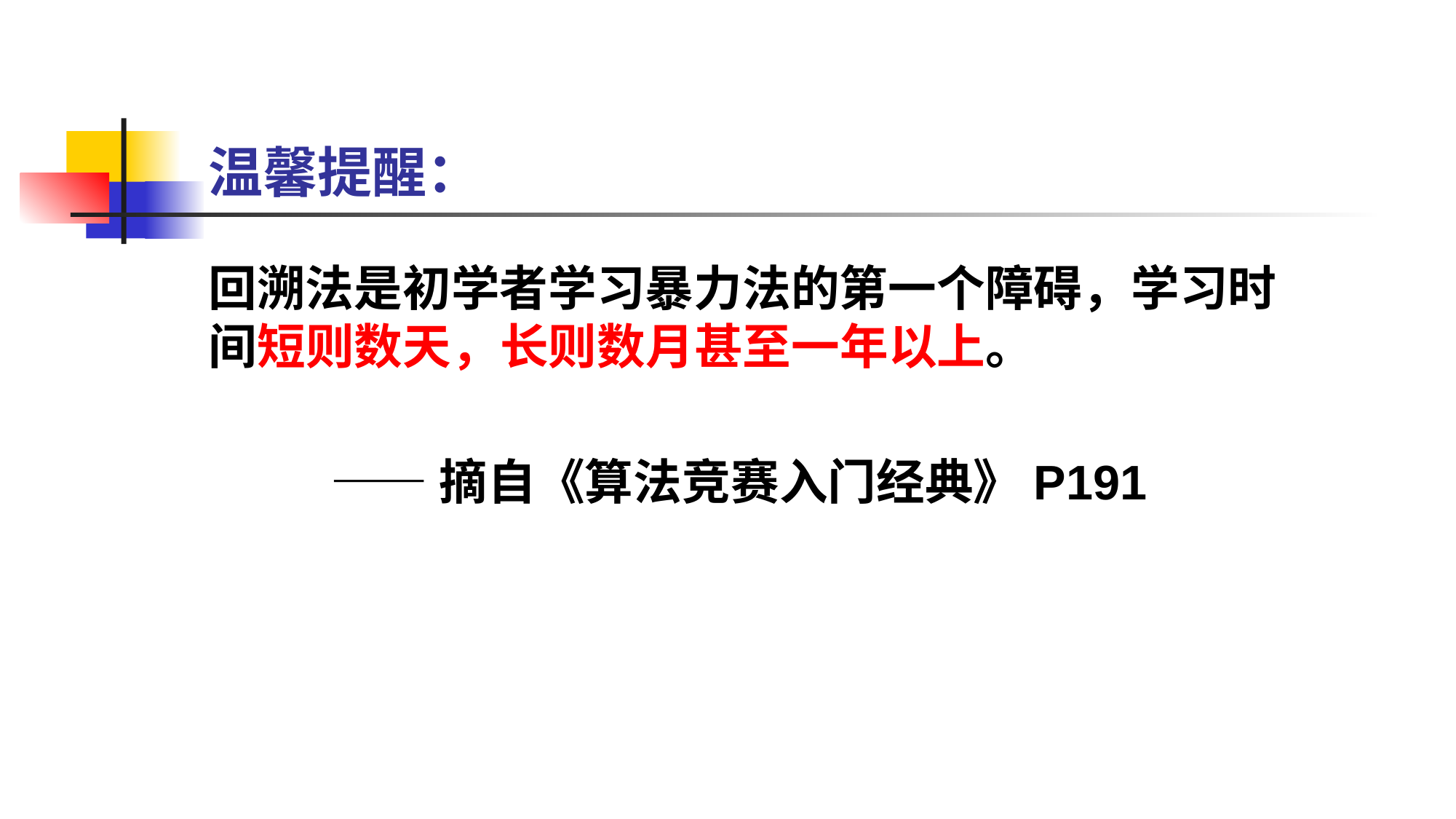

# 温馨提醒：
回溯法是初学者学习暴力法的第一个障碍，学习时间短则数天，长则数月甚至一年以上。

           ——摘自《算法竞赛入门经典》P191